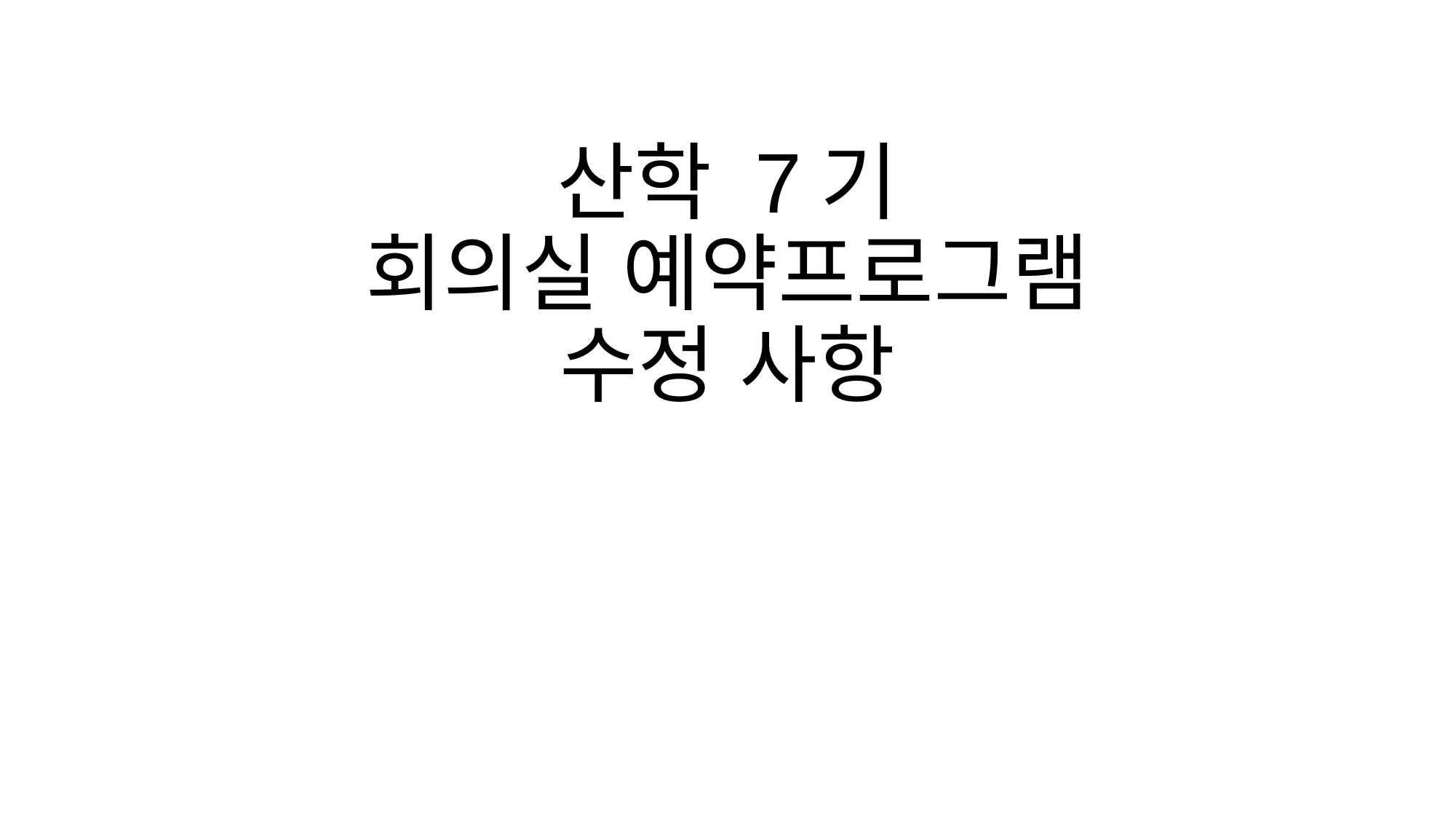

# 산학 7기 회의실 예약프로그램 수정 사항